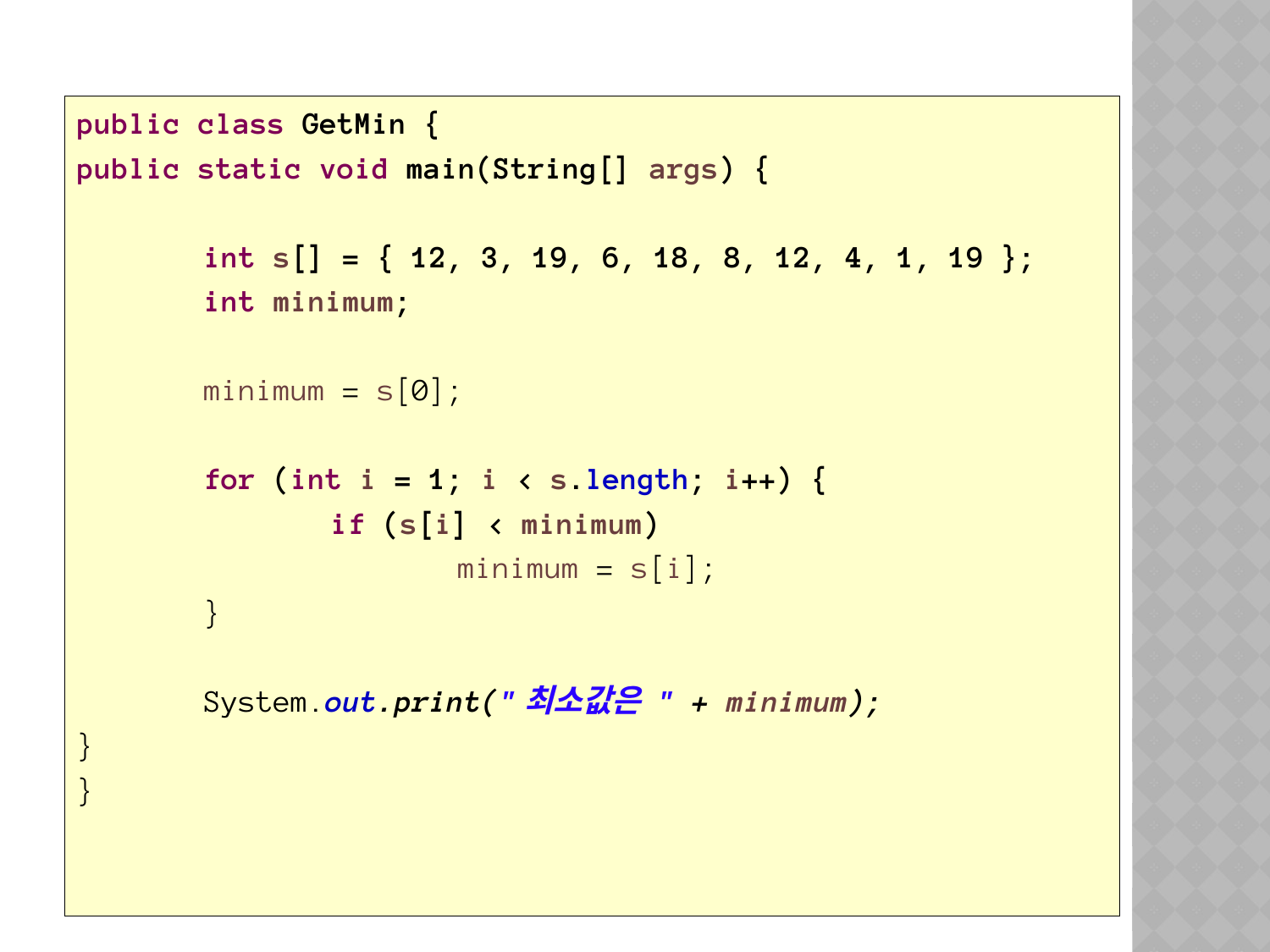

#
public class GetMin {
public static void main(String[] args) {

	int s[] = { 12, 3, 19, 6, 18, 8, 12, 4, 1, 19 };
	int minimum;

	minimum = s[0];

	for (int i = 1; i < s.length; i++) {
		if (s[i] < minimum)
			minimum = s[i];
	}

	System.out.print("최소값은 " + minimum);
}
}